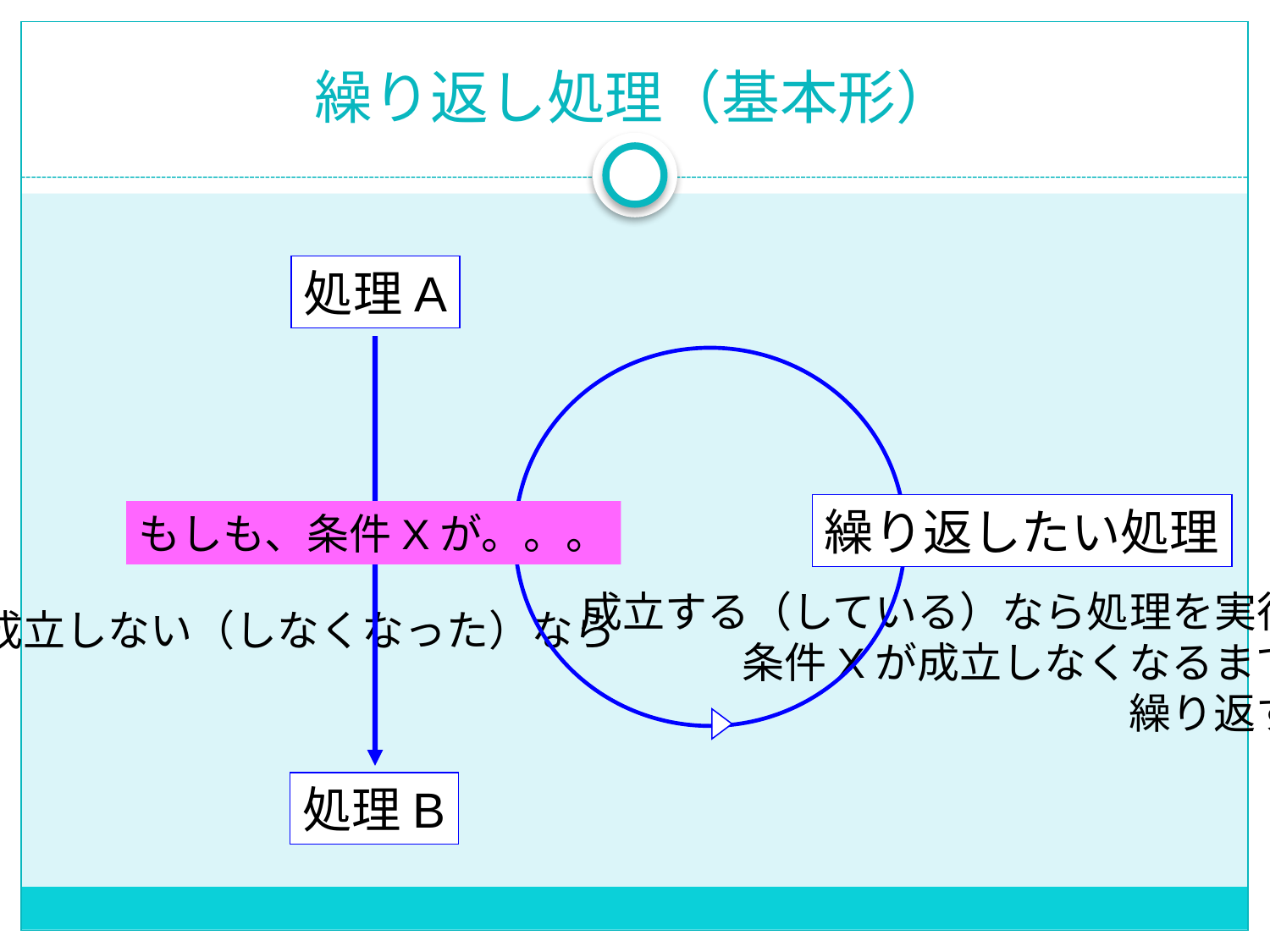

# 繰り返し処理（基本形）
処理A

繰り返したい処理
もしも、条件Xが。。。
成立する（している）なら処理を実行
条件Xが成立しなくなるまで
繰り返す
成立しない（しなくなった）なら

処理B